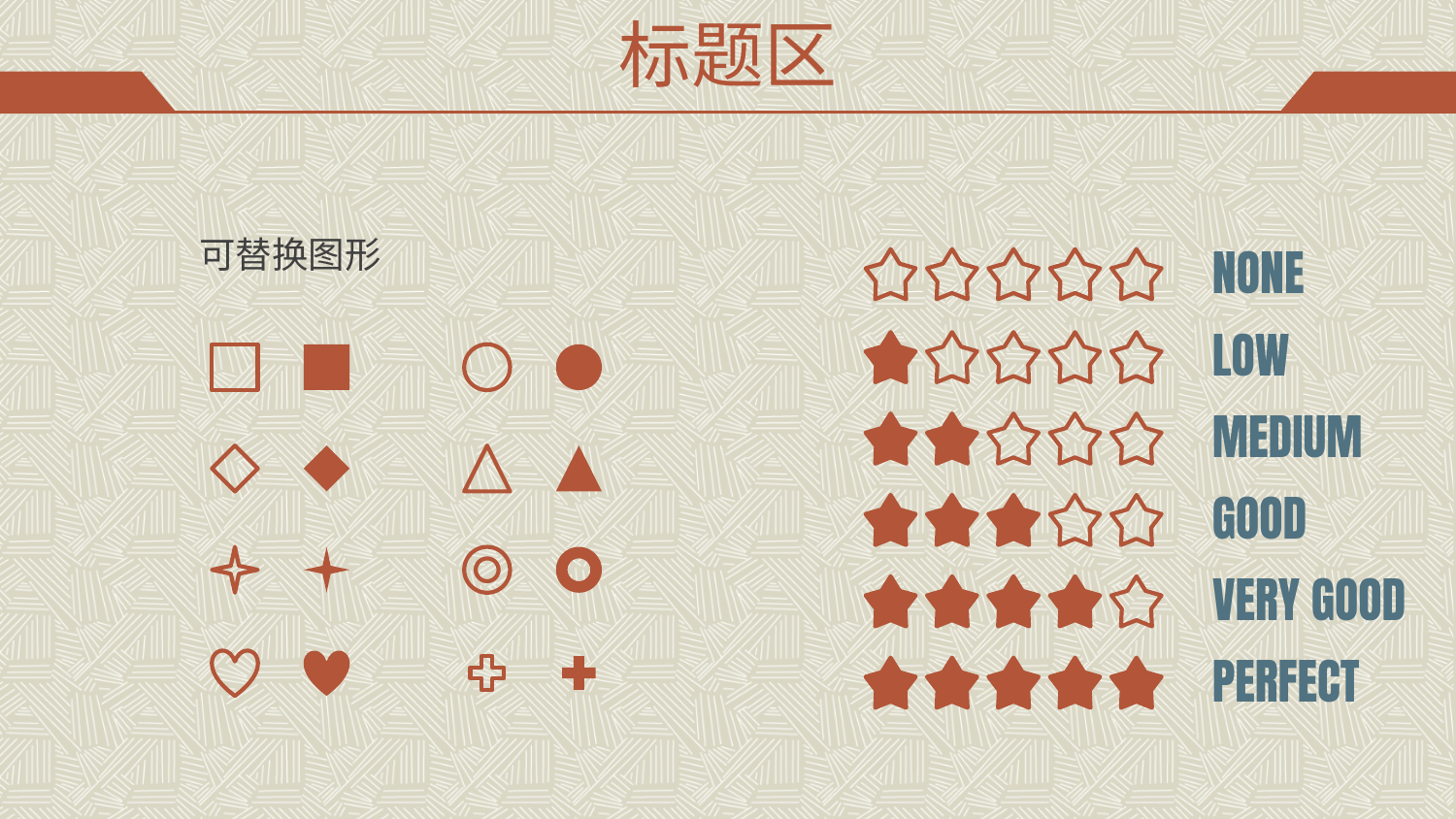

# 标题区
可替换图形
NONE

LOW

MEDIUM

GOOD

VERY GOOD

PERFECT